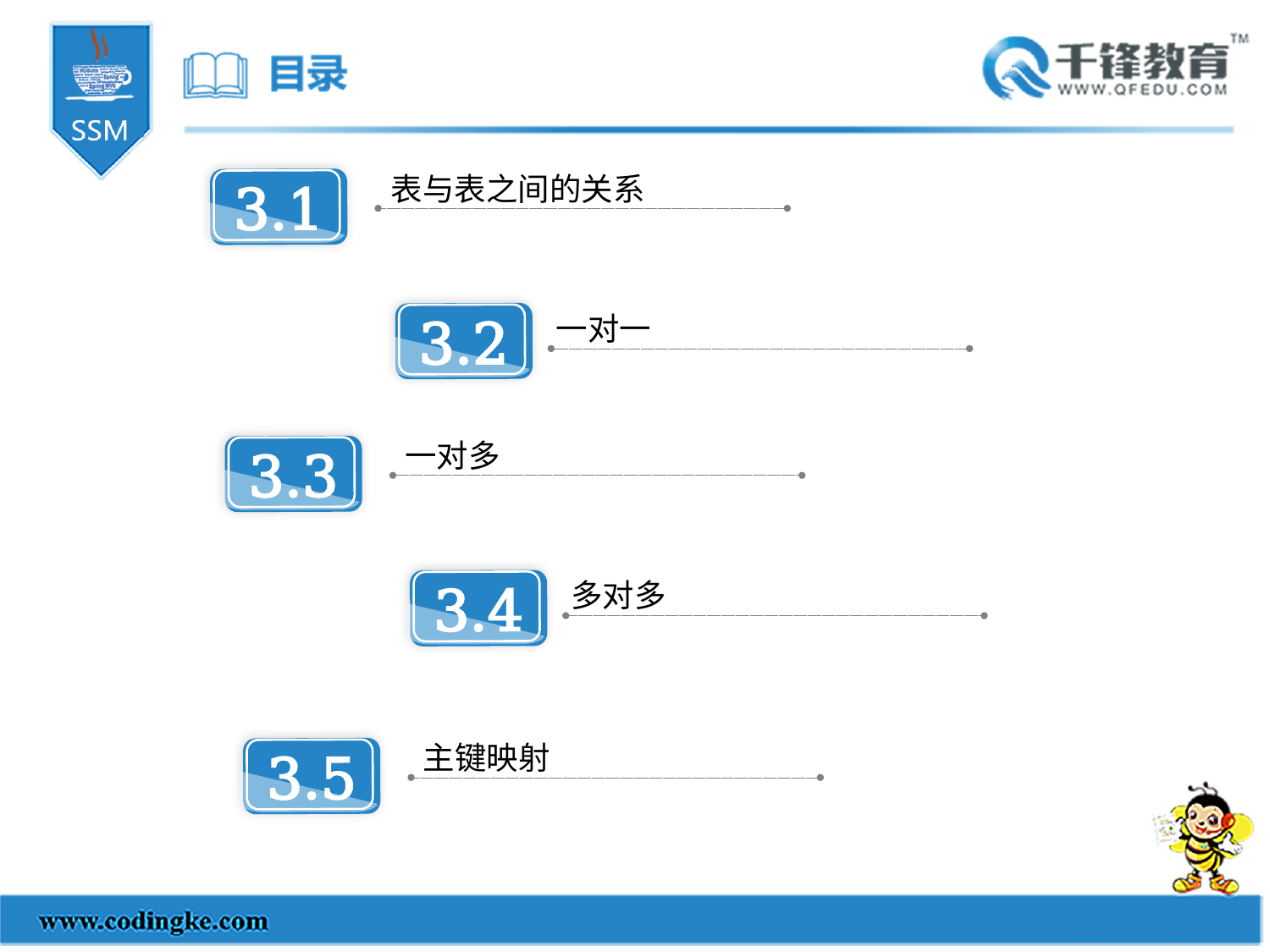

表与表之间的关系
3.1

一对一

3.2

一对多
3.3

多对多

3.4

主键映射
3.5